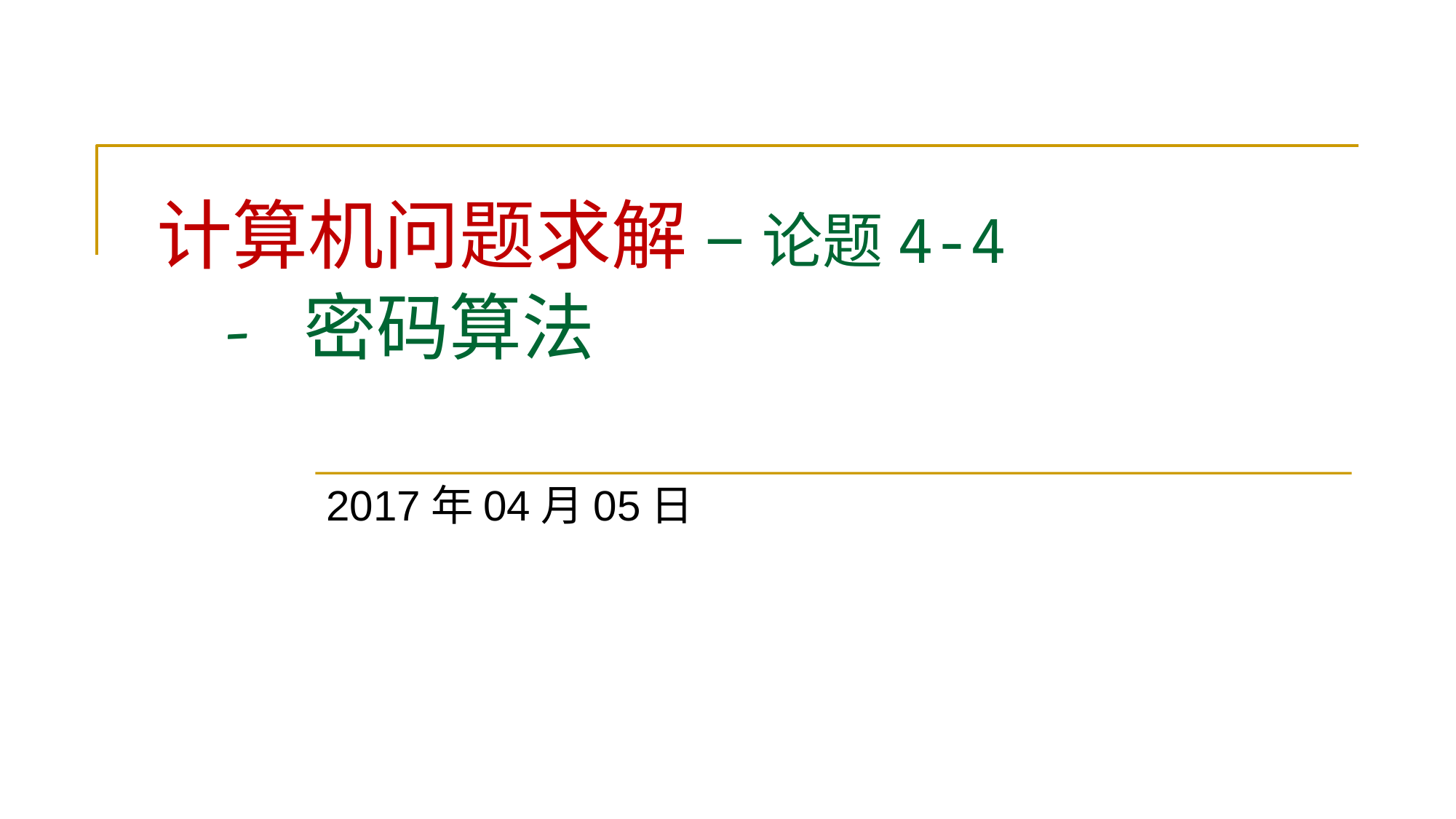

# 计算机问题求解 – 论题4-4 -  密码算法
2017年04月05日